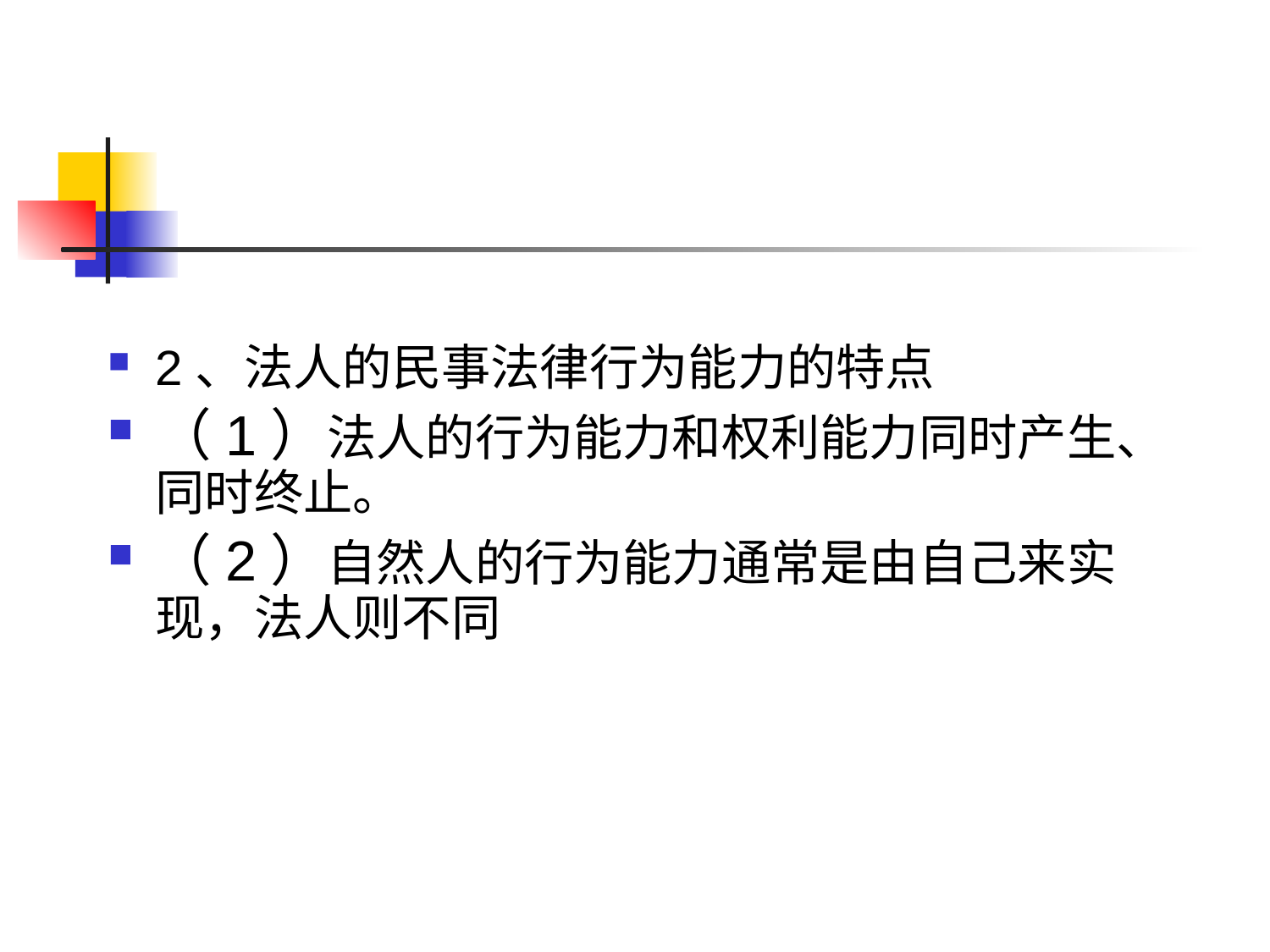

#
2、法人的民事法律行为能力的特点
（1）法人的行为能力和权利能力同时产生、同时终止。
（2）自然人的行为能力通常是由自己来实现，法人则不同